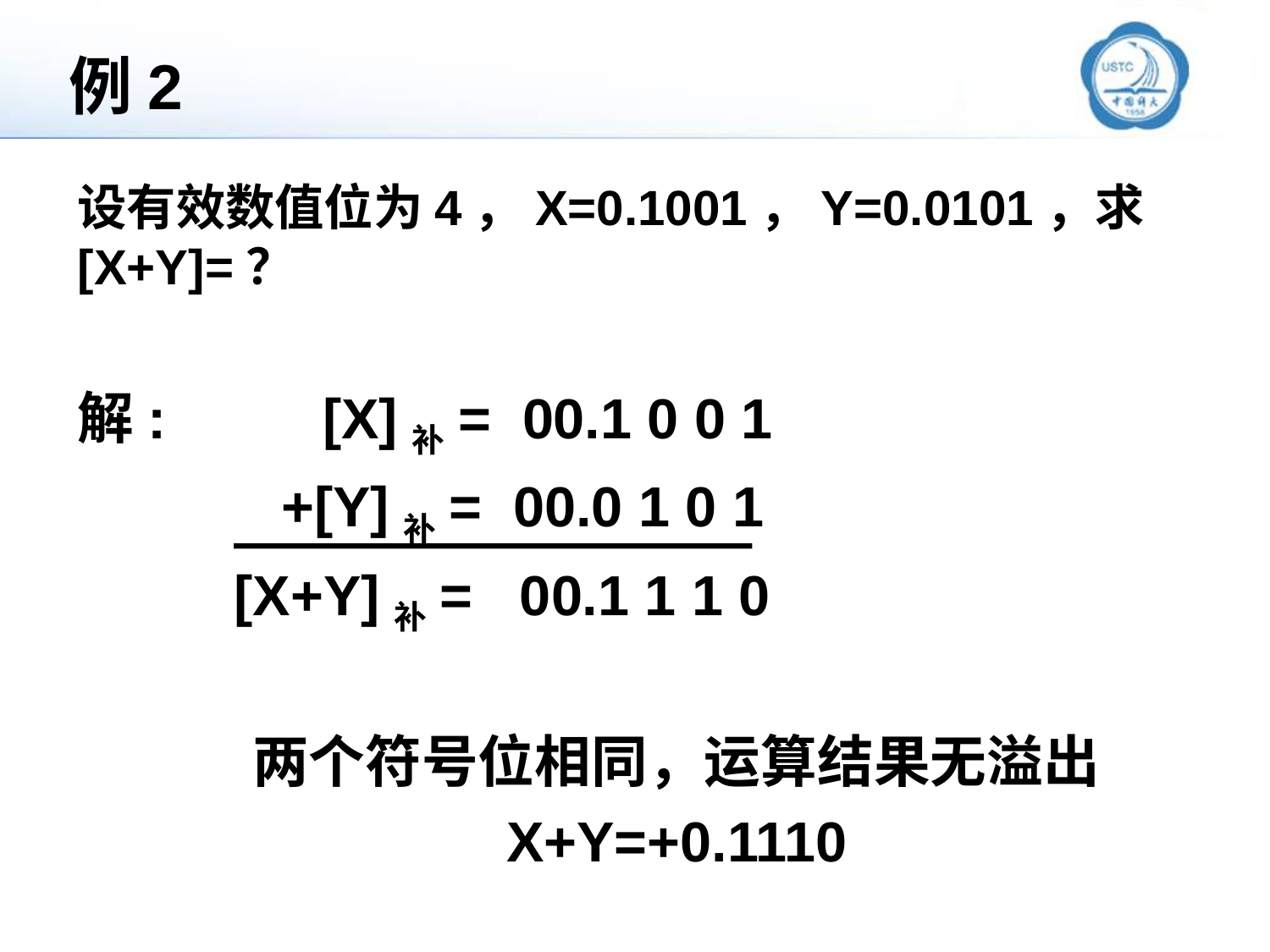

# 例2
设有效数值位为4，X=0.1001，Y=0.0101，求[X+Y]=？
解:          [X]补=  00.1 0 0 1
             +[Y]补=  00.0 1 0 1
          [X+Y]补=   00.1 1 1 0

		两个符号位相同，运算结果无溢出
				X+Y=+0.1110